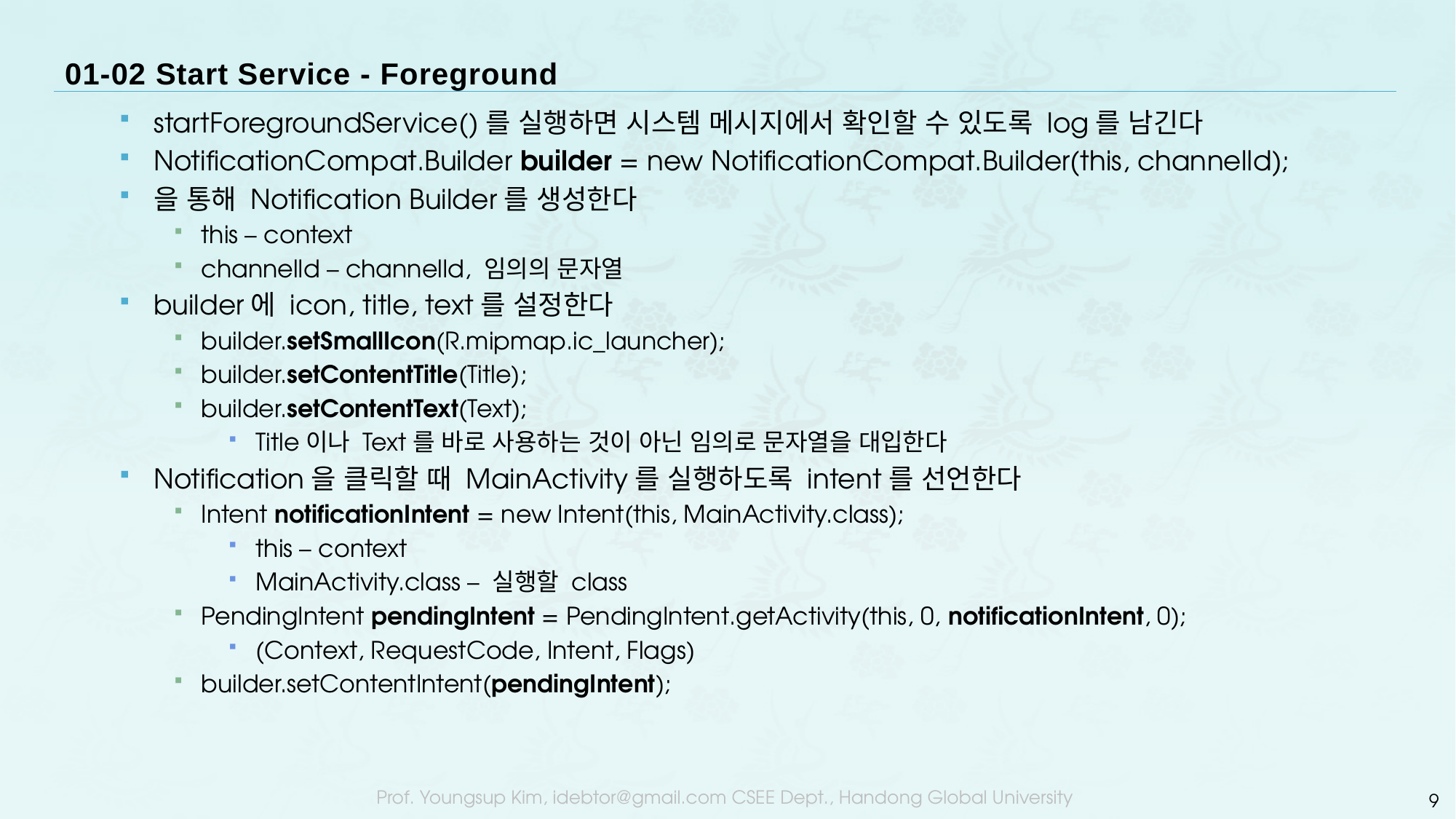

# 01-02 Start Service - Foreground
startForegroundService()를 실행하면 시스템 메시지에서 확인할 수 있도록 log를 남긴다
NotificationCompat.Builder builder = new NotificationCompat.Builder(this, channelId);
을 통해 Notification Builder를 생성한다
this – context
channelId – channelId, 임의의 문자열
builder에 icon, title, text를 설정한다
builder.setSmallIcon(R.mipmap.ic_launcher);
builder.setContentTitle(Title);
builder.setContentText(Text);
Title이나 Text를 바로 사용하는 것이 아닌 임의로 문자열을 대입한다
Notification을 클릭할 때 MainActivity를 실행하도록 intent를 선언한다
Intent notificationIntent = new Intent(this, MainActivity.class);
this – context
MainActivity.class – 실행할 class
PendingIntent pendingIntent = PendingIntent.getActivity(this, 0, notificationIntent, 0);
(Context, RequestCode, Intent, Flags)
builder.setContentIntent(pendingIntent);

9